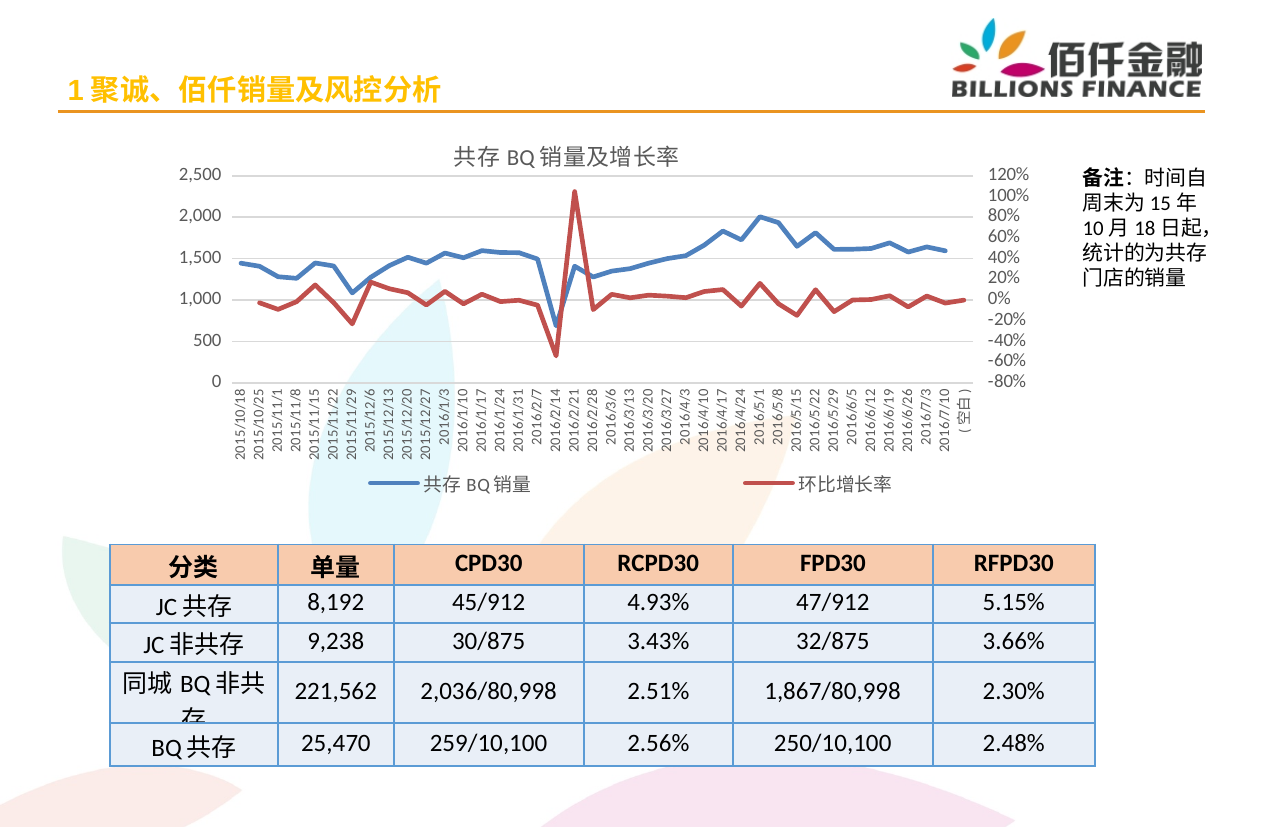

1聚诚、佰仟销量及风控分析

### Chart: 共存BQ销量及增长率

| Category | 共存BQ销量 | 环比增长率 |
|---|---|---|
| 2015/10/18 | 1445.0 | None |
| 2015/10/25 | 1408.0 | -0.02560553633217993 |
| 2015/11/1 | 1282.0 | -0.08948863636363637 |
| 2015/11/8 | 1263.0 | -0.014820592823712949 |
| 2015/11/15 | 1448.0 | 0.14647664291369755 |
| 2015/11/22 | 1412.0 | -0.024861878453038673 |
| 2015/11/29 | 1087.0 | -0.2301699716713881 |
| 2015/12/6 | 1276.0 | 0.17387304507819687 |
| 2015/12/13 | 1416.0 | 0.109717868338558 |
| 2015/12/20 | 1517.0 | 0.0713276836158192 |
| 2015/12/27 | 1446.0 | -0.04680290046143705 |
| 2016/1/3 | 1568.0 | 0.08437067773167359 |
| 2016/1/10 | 1511.0 | -0.03635204081632653 |
| 2016/1/17 | 1597.0 | 0.056915949702183985 |
| 2016/1/24 | 1574.0 | -0.014402003757044458 |
| 2016/1/31 | 1572.0 | -0.0012706480304955528 |
| 2016/2/7 | 1495.0 | -0.048982188295165395 |
| 2016/2/14 | 688.0 | -0.539799331103679 |
| 2016/2/21 | 1409.0 | 1.0479651162790697 |
| 2016/2/28 | 1279.0 | -0.09226401703335699 |
| 2016/3/6 | 1350.0 | 0.05551211884284597 |
| 2016/3/13 | 1380.0 | 0.022222222222222223 |
| 2016/3/20 | 1446.0 | 0.04782608695652174 |
| 2016/3/27 | 1501.0 | 0.03803596127247579 |
| 2016/4/3 | 1536.0 | 0.023317788141239172 |
| 2016/4/10 | 1664.0 | 0.08333333333333333 |
| 2016/4/17 | 1834.0 | 0.10216346153846154 |
| 2016/4/24 | 1727.0 | -0.05834242093784078 |
| 2016/5/1 | 2006.0 | 0.16155182397220613 |
| 2016/5/8 | 1935.0 | -0.0353938185443669 |
| 2016/5/15 | 1649.0 | -0.14780361757105942 |
| 2016/5/22 | 1814.0 | 0.10006064281382657 |
| 2016/5/29 | 1612.0 | -0.1113561190738699 |
| 2016/6/5 | 1614.0 | 0.0012406947890818859 |
| 2016/6/12 | 1623.0 | 0.0055762081784386614 |
| 2016/6/19 | 1691.0 | 0.041897720271102896 |
| 2016/6/26 | 1580.0 | -0.06564163217031342 |
| 2016/7/3 | 1642.0 | 0.039240506329113925 |
| 2016/7/10 | 1595.0 | -0.028623629719853837 |
| (空白) | None | None |
备注：时间自周末为15年10月18日起，统计的为共存门店的销量
| 分类 | 单量 | CPD30 | RCPD30 | FPD30 | RFPD30 |
| --- | --- | --- | --- | --- | --- |
| JC共存 | 8,192 | 45/912 | 4.93% | 47/912 | 5.15% |
| JC非共存 | 9,238 | 30/875 | 3.43% | 32/875 | 3.66% |
| 同城BQ非共存 | 221,562 | 2,036/80,998 | 2.51% | 1,867/80,998 | 2.30% |
| BQ共存 | 25,470 | 259/10,100 | 2.56% | 250/10,100 | 2.48% |